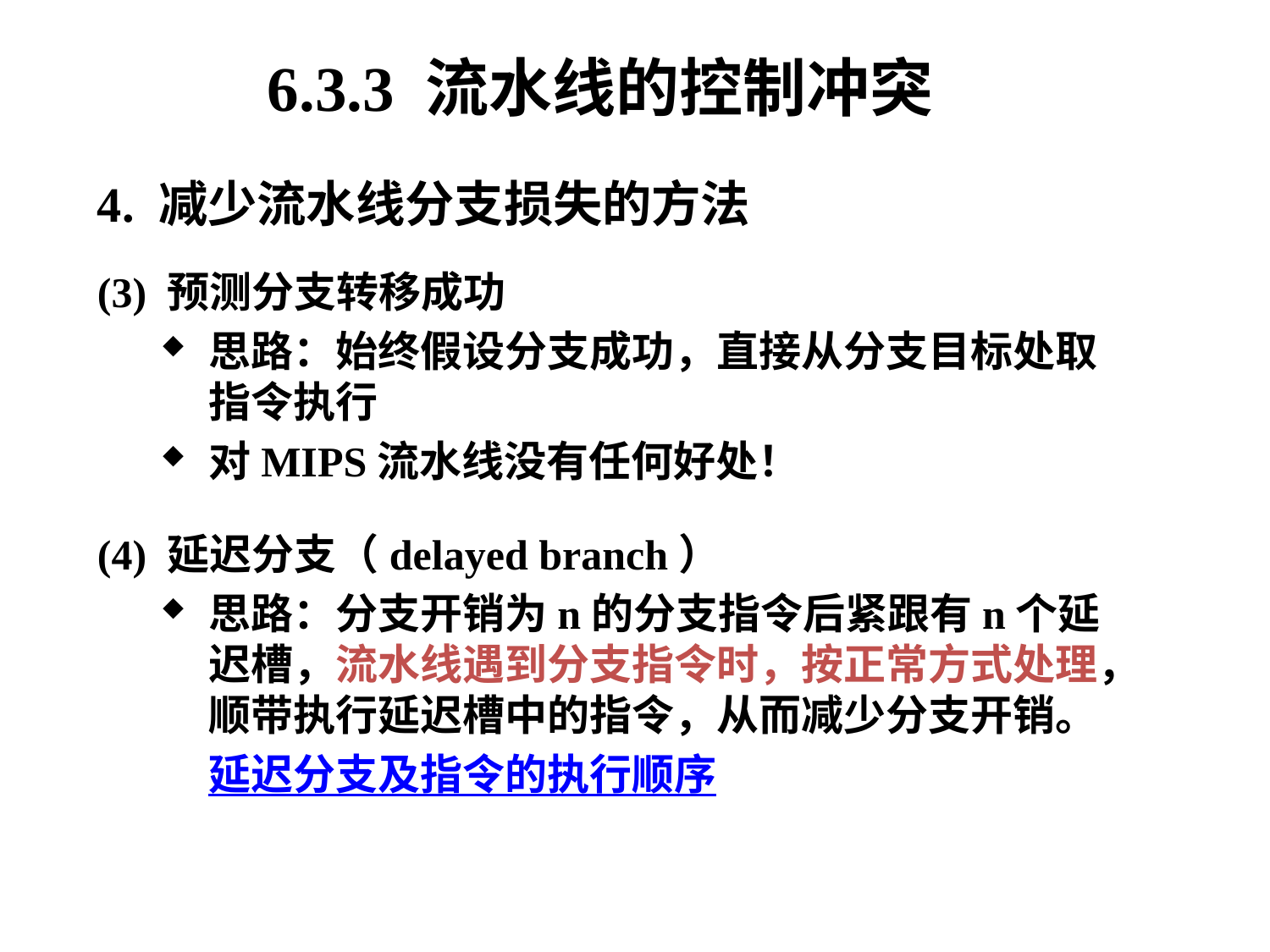

6.3.3 流水线的控制冲突
4. 减少流水线分支损失的方法
(3) 预测分支转移成功
思路：始终假设分支成功，直接从分支目标处取指令执行
对MIPS流水线没有任何好处！
(4) 延迟分支（delayed branch）
思路：分支开销为n的分支指令后紧跟有n个延迟槽，流水线遇到分支指令时，按正常方式处理，顺带执行延迟槽中的指令，从而减少分支开销。
	延迟分支及指令的执行顺序